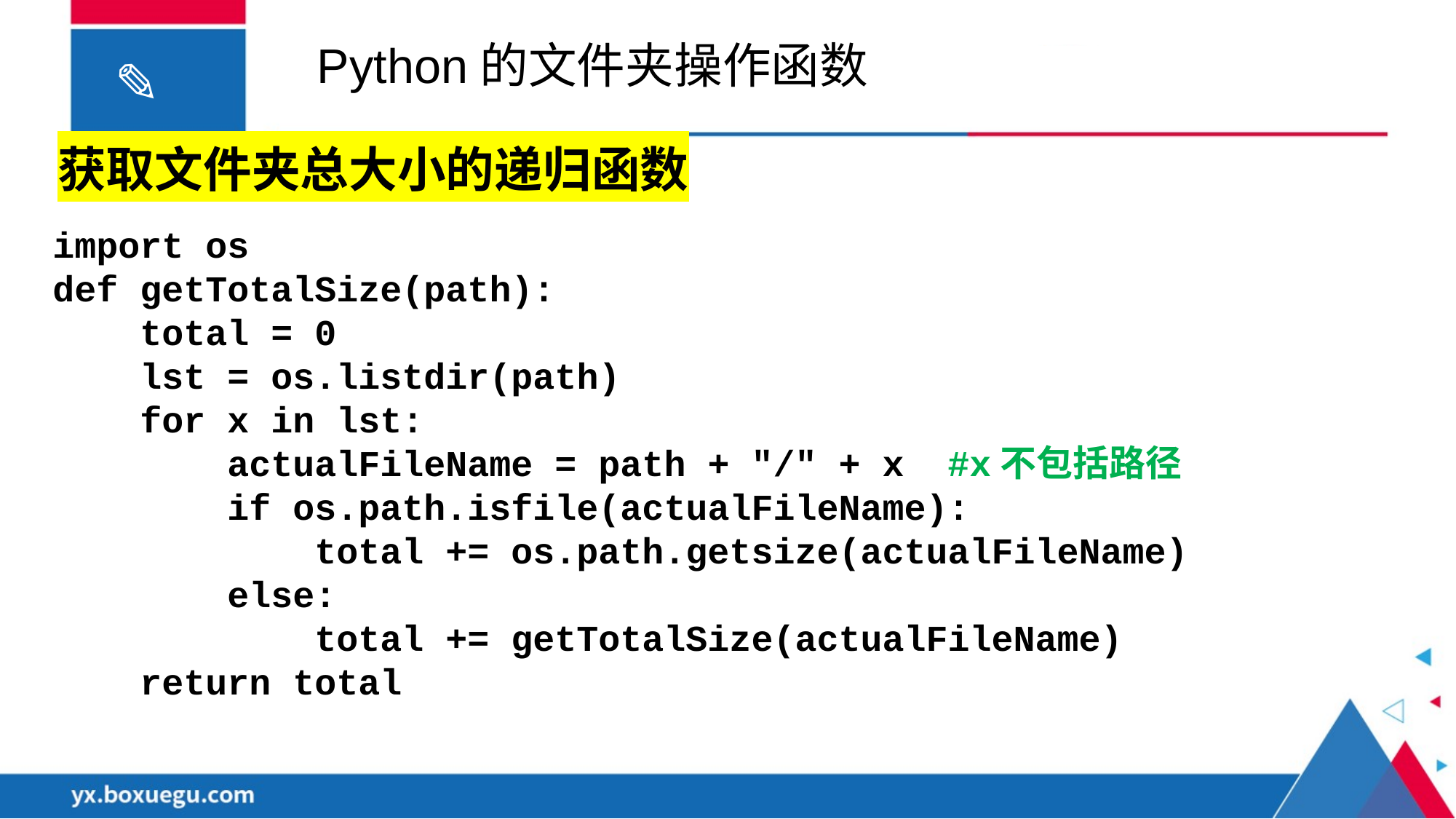

Python的文件夹操作函数
获取文件夹总大小的递归函数
import os
def getTotalSize(path):
    total = 0
    lst = os.listdir(path)
    for x in lst:
        actualFileName = path + "/" + x  #x不包括路径
        if os.path.isfile(actualFileName):
            total += os.path.getsize(actualFileName)
        else:
            total += getTotalSize(actualFileName)
    return total